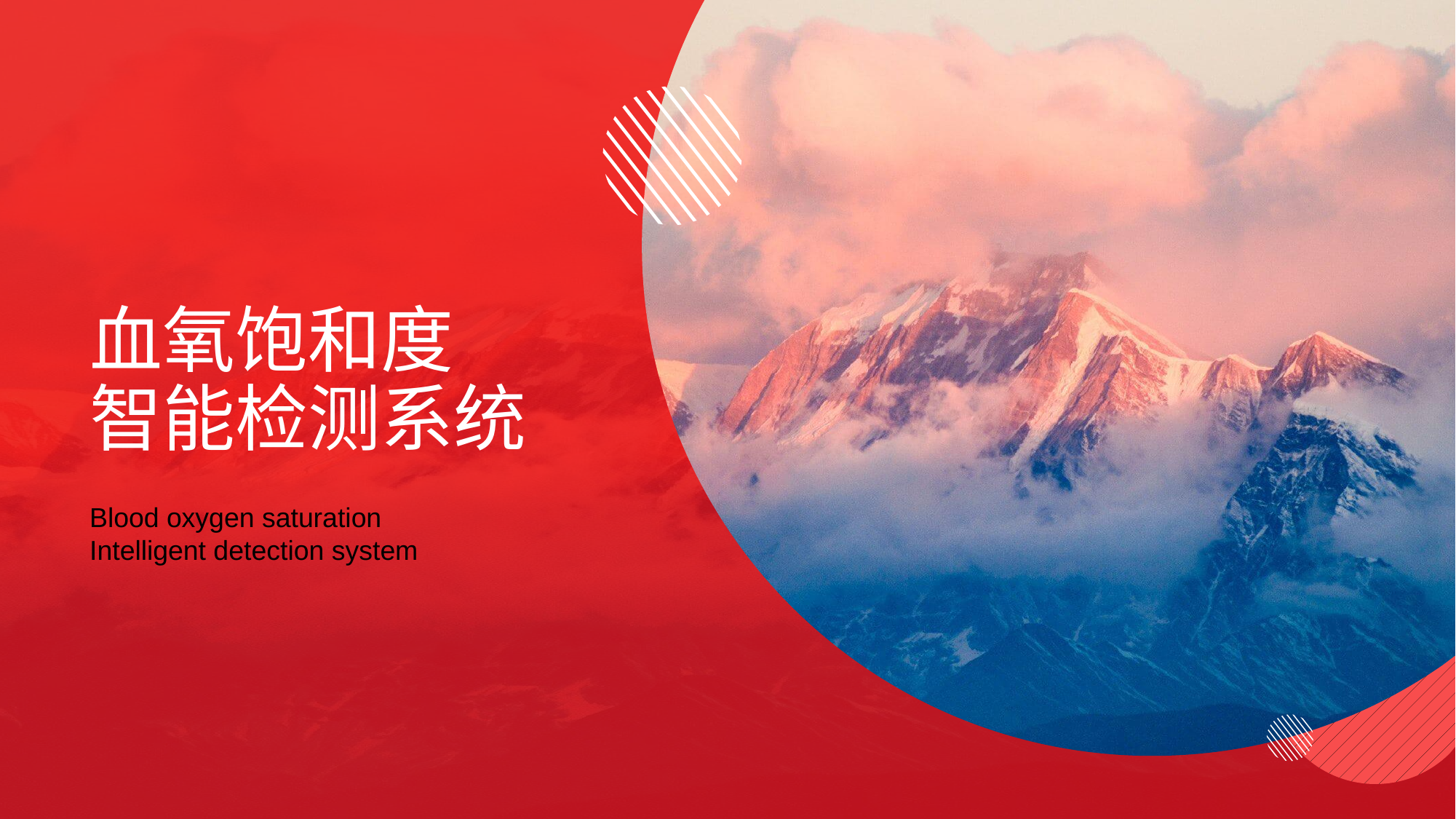

# 血氧饱和度 智能检测系统
Blood oxygen saturation
Intelligent detection system